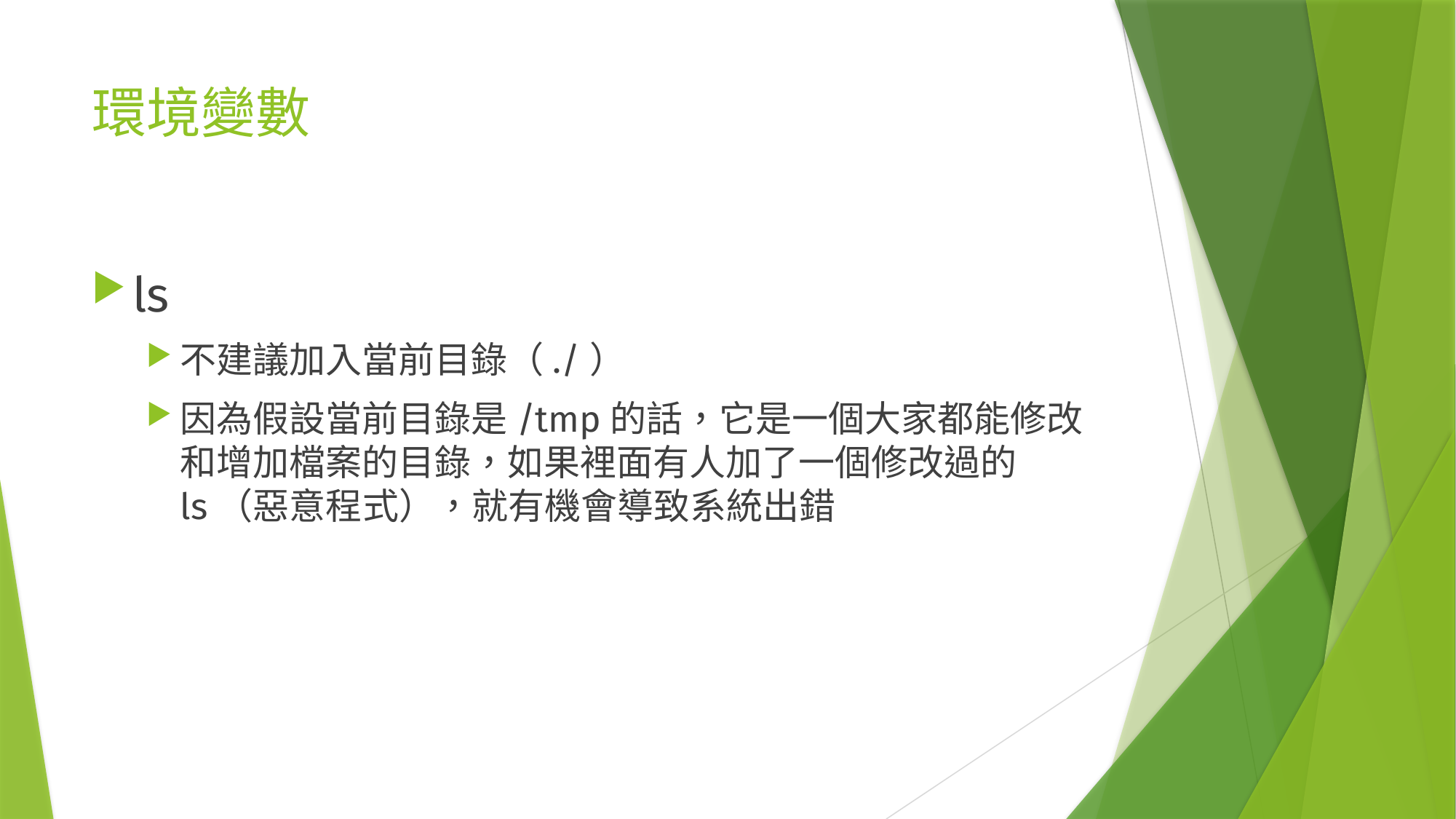

# 環境變數
ls
不建議加入當前目錄（./）
因為假設當前目錄是/tmp的話，它是一個大家都能修改和增加檔案的目錄，如果裡面有人加了一個修改過的ls（惡意程式），就有機會導致系統出錯